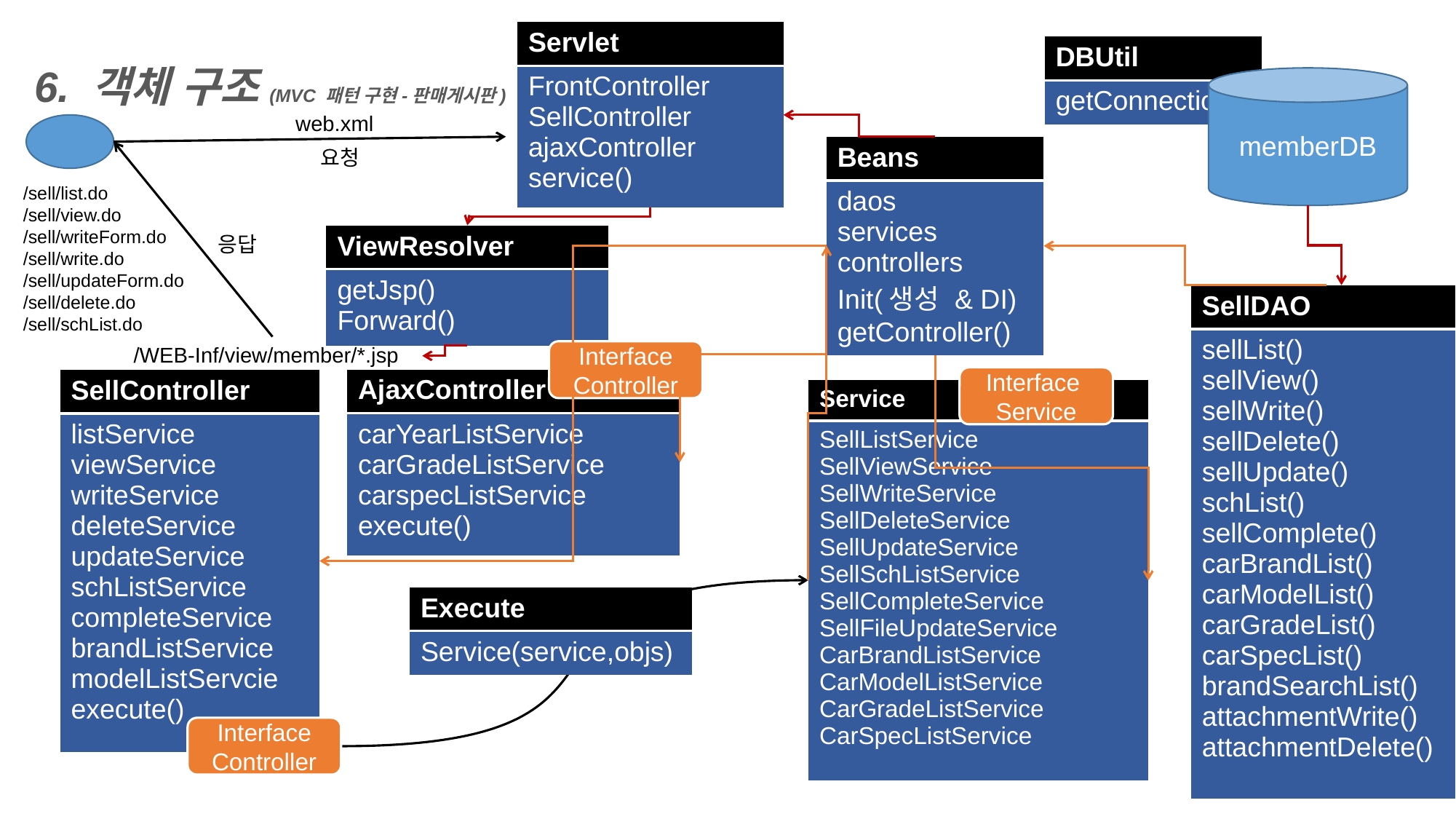

| Servlet |
| --- |
| FrontController SellController ajaxController service() |
6. 객체 구조(MVC 패턴 구현-판매게시판)
)
| DBUtil |
| --- |
| getConnection() |
memberDB
web.xml

| Beans |
| --- |
| daos services controllers Init(생성 & DI) getController() |
요청
/sell/list.do
/sell/view.do
/sell/writeForm.do
/sell/write.do
/sell/updateForm.do
/sell/delete.do
/sell/schList.do
| ViewResolver |
| --- |
| getJsp() Forward() |
응답
| SellDAO |
| --- |
| sellList() sellView() sellWrite() sellDelete() sellUpdate() schList() sellComplete() carBrandList() carModelList() carGradeList() carSpecList() brandSearchList() attachmentWrite() attachmentDelete() |
/WEB-Inf/view/member/*.jsp
Interface
Controller
Interface  Service
| AjaxController |
| --- |
| carYearListService carGradeListService carspecListService execute() |
| SellController |
| --- |
| listService viewService writeService deleteService updateService schListService completeService brandListService modelListServcie execute() |
| Service |
| --- |
| SellListService SellViewService SellWriteService SellDeleteService SellUpdateService SellSchListService SellCompleteService SellFileUpdateService CarBrandListService CarModelListService CarGradeListService CarSpecListService |
| Execute |
| --- |
| Service(service,objs) |
Interface
Controller